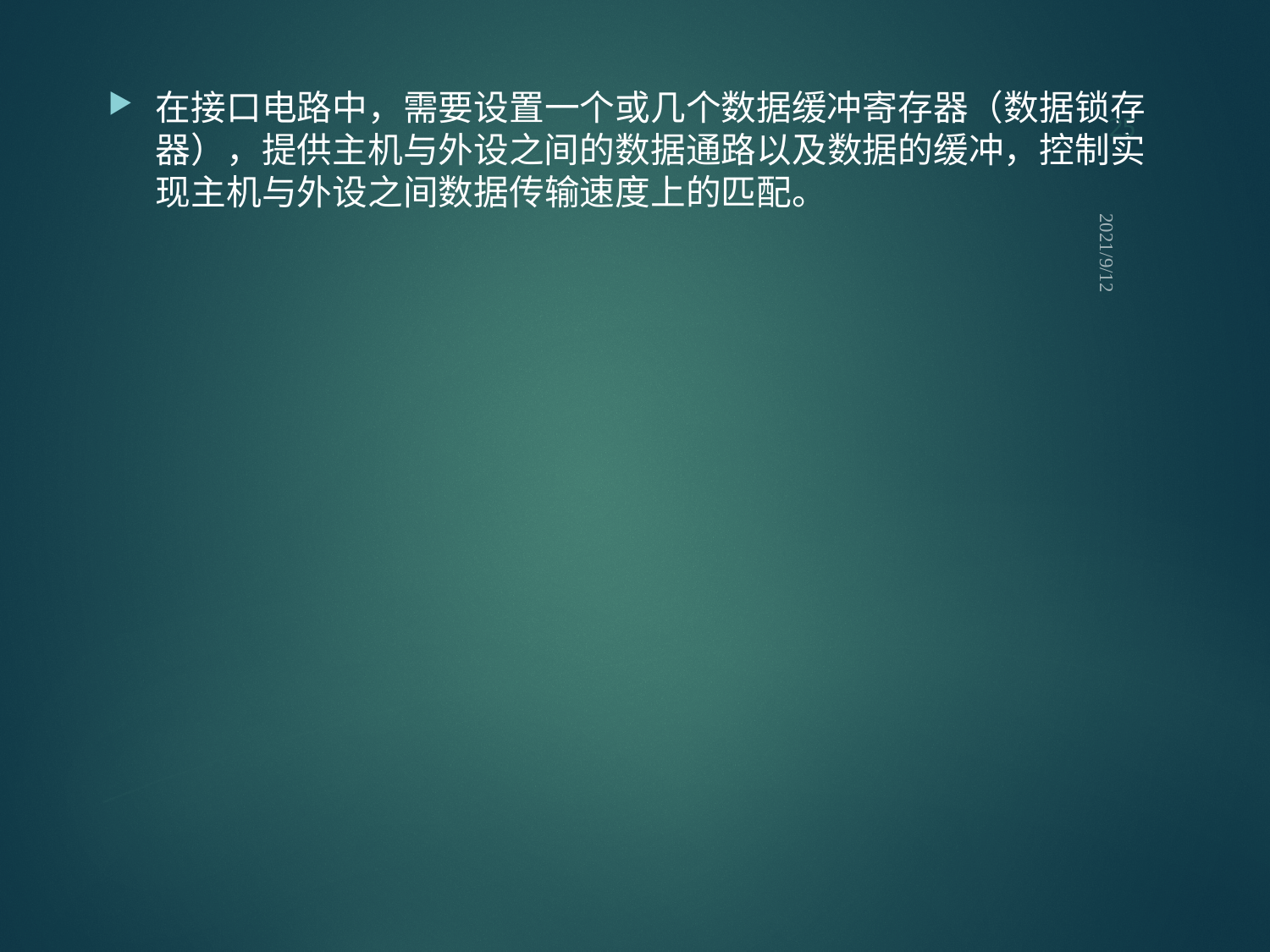

25
在接口电路中，需要设置一个或几个数据缓冲寄存器（数据锁存器），提供主机与外设之间的数据通路以及数据的缓冲，控制实现主机与外设之间数据传输速度上的匹配。
2021/9/12